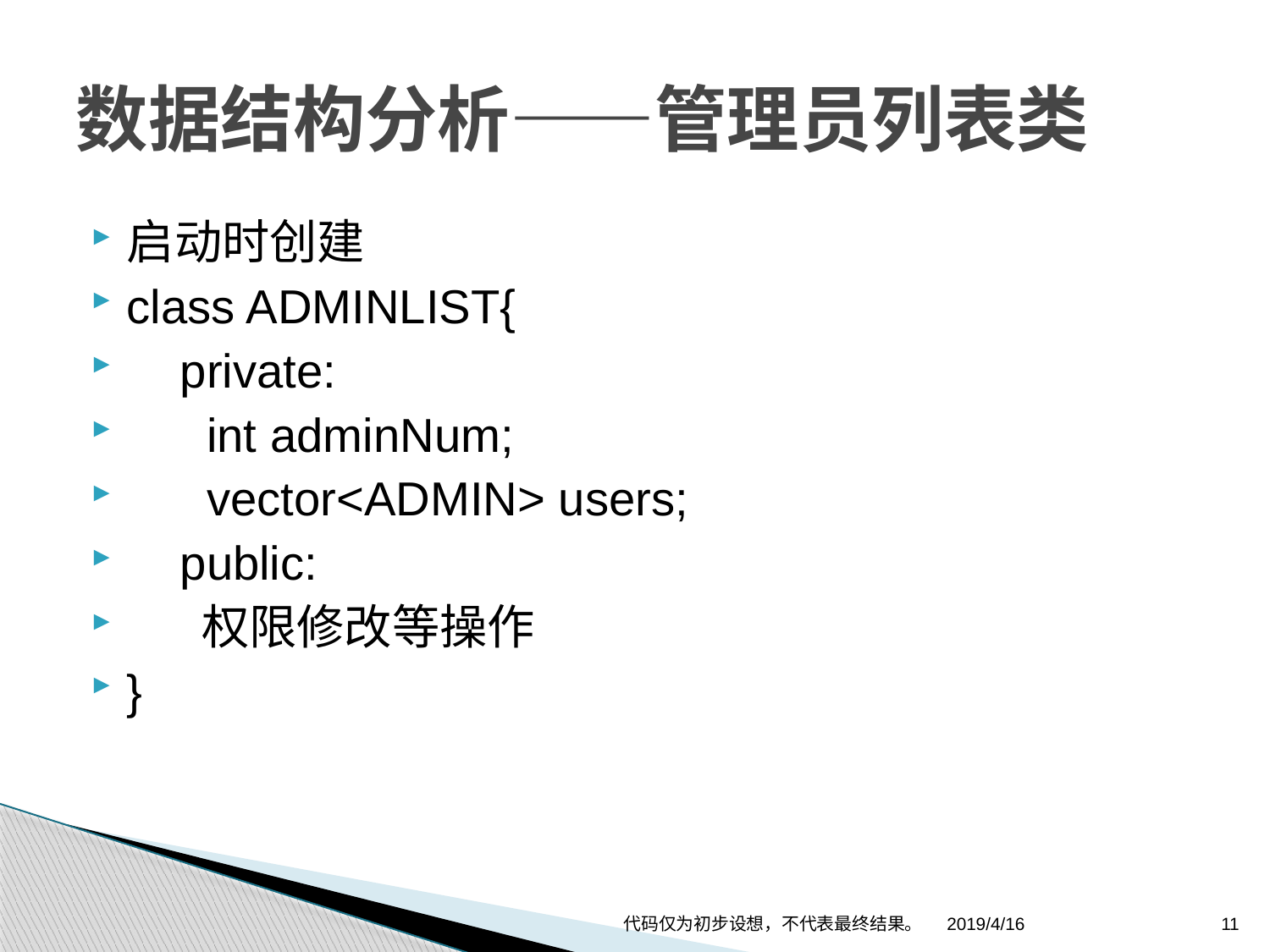

# 数据结构分析——管理员列表类
启动时创建
class ADMINLIST{
    private:
      int adminNum;
      vector<ADMIN> users;
    public:
      权限修改等操作
}
代码仅为初步设想，不代表最终结果。
2019/4/16
11